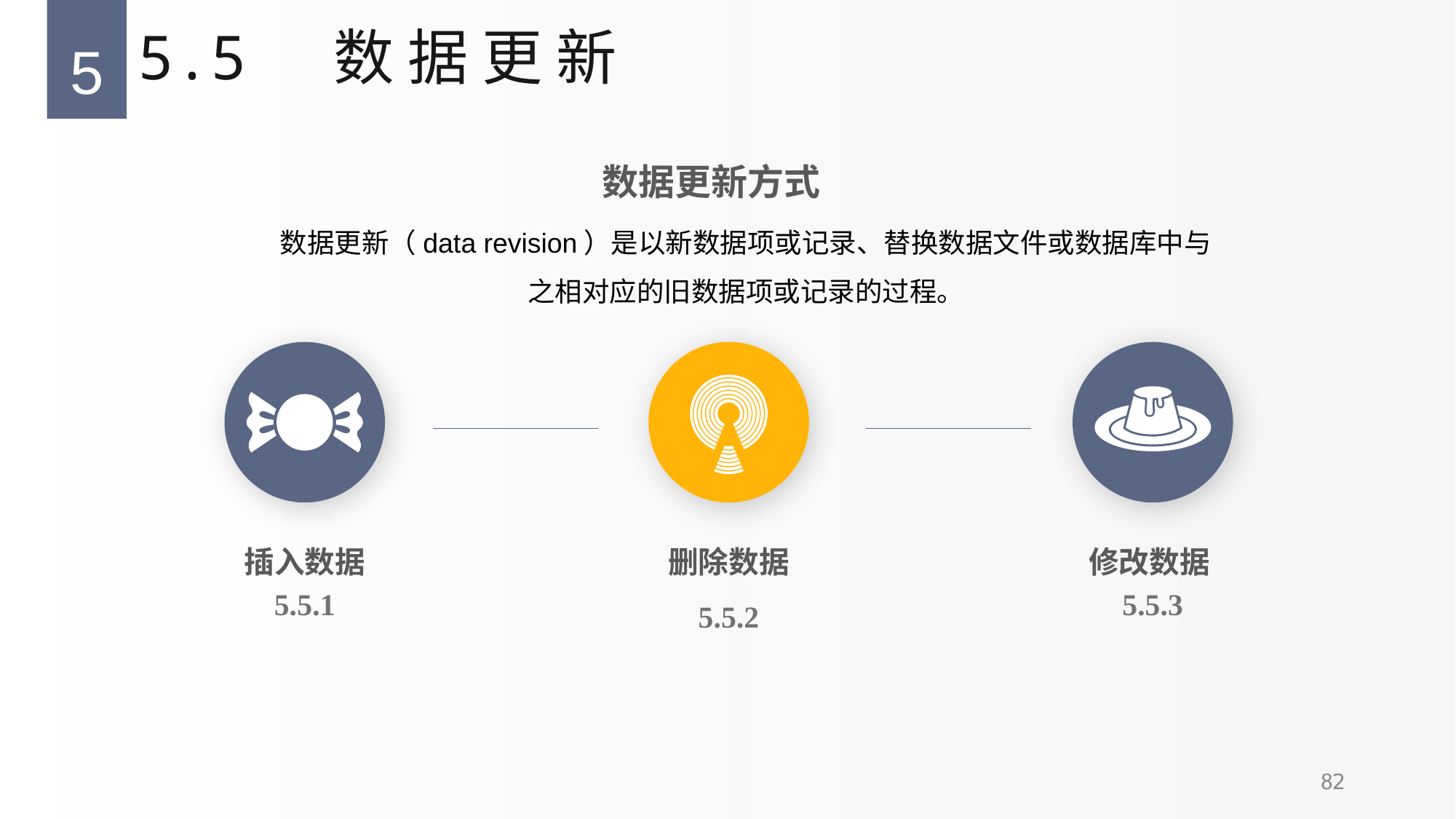

# 5.5  数 据 更 新
数据更新方式
数据更新（data revision）是以新数据项或记录、替换数据文件或数据库中与之相对应的旧数据项或记录的过程。

插入数据
删除数据
修改数据
5.5.2
5.5.1
5.5.3
82